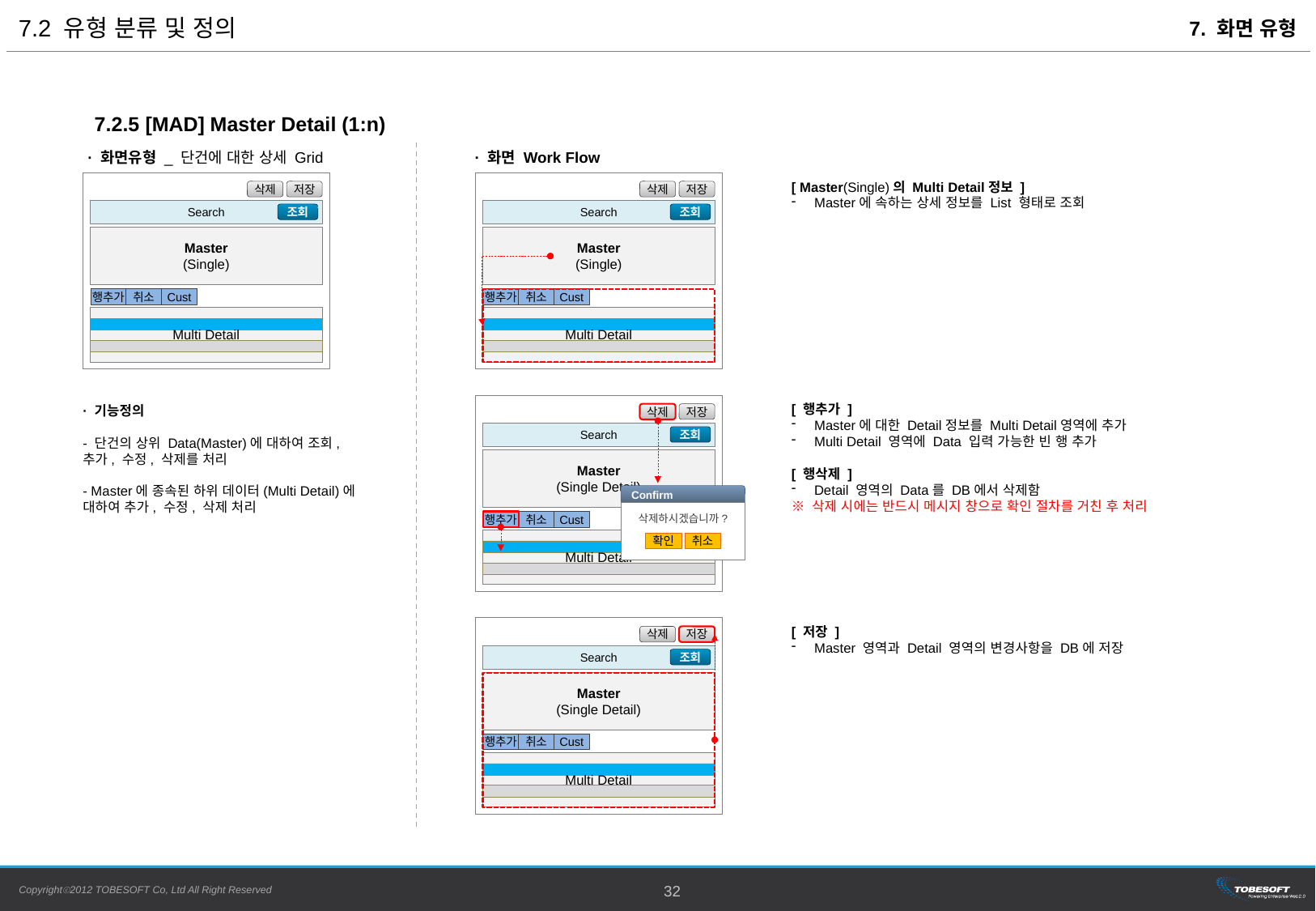

7.2 유형 분류 및 정의
7. 화면 유형
7.2.5 [MAD] Master Detail (1:n)
· 화면유형 _ 단건에 대한 상세 Grid
· 화면 Work Flow

삭제
저장
Search
조회

Master
(Single)
행추가
취소
Cust

Multi Detail

삭제
저장
Search
조회

Master
(Single)
행추가
취소
Cust

Multi Detail
[ Master(Single)의 Multi Detail정보 ]
Master에 속하는 상세 정보를 List 형태로 조회

삭제
저장
Search
조회

Master
(Single Detail)
행추가
취소
Cust

Multi Detail
[ 행추가 ]
Master에 대한 Detail정보를 Multi Detail영역에 추가
Multi Detail 영역에 Data 입력 가능한 빈 행 추가

[ 행삭제 ]
Detail 영역의 Data를 DB에서 삭제함
※ 삭제 시에는 반드시 메시지 창으로 확인 절차를 거친 후 처리
· 기능정의

- 단건의 상위 Data(Master)에 대하여 조회,
추가, 수정, 삭제를 처리

- Master에 종속된 하위 데이터(Multi Detail)에 대하여 추가, 수정, 삭제 처리

Confirm
삭제하시겠습니까?
확인
취소

삭제
저장
Search
조회

Master
(Single Detail)
행추가
취소
Cust

Multi Detail
[ 저장 ]
Master 영역과 Detail 영역의 변경사항을 DB에 저장